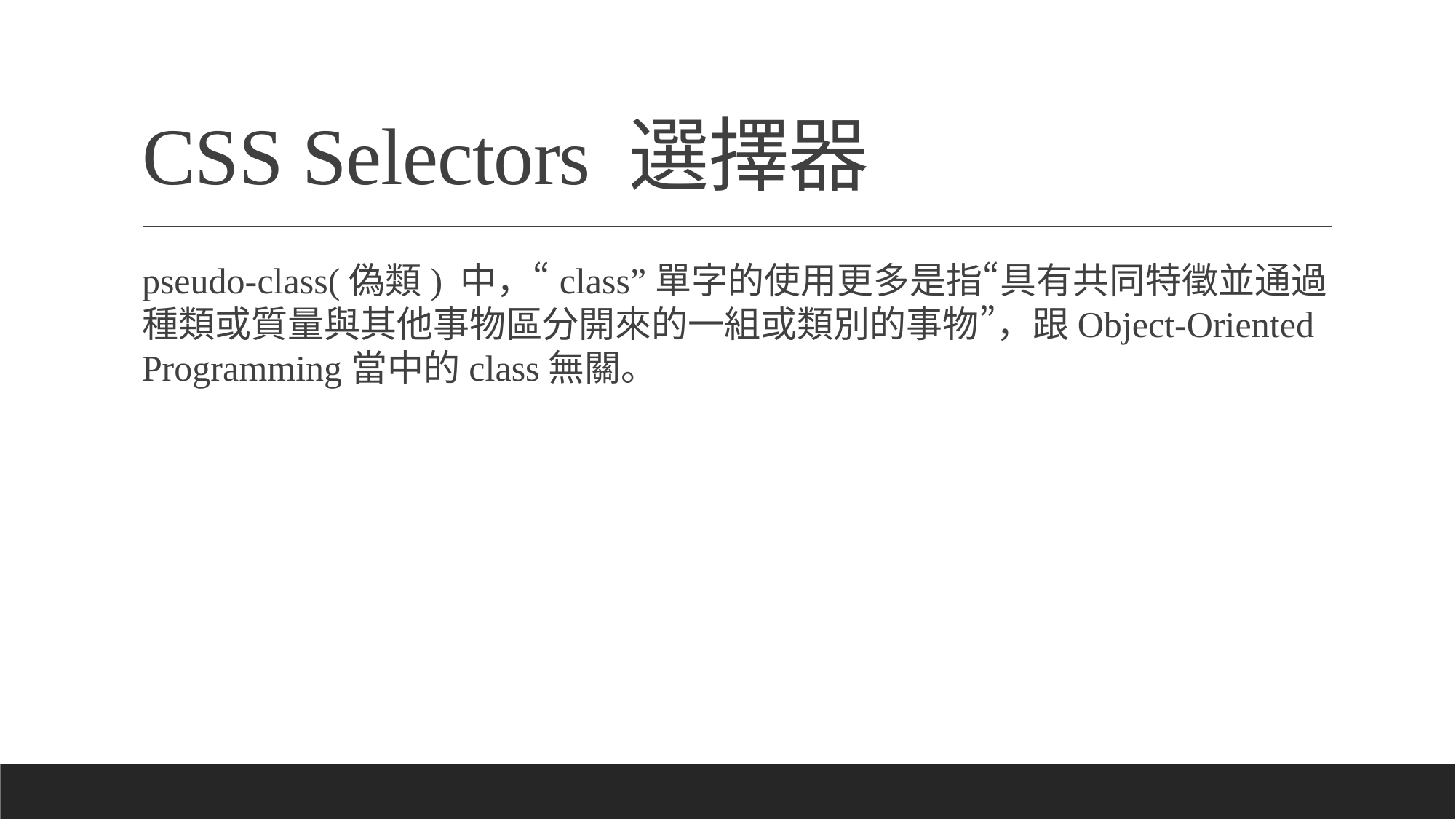

# CSS Selectors 選擇器
pseudo-class(偽類) 中，“class”單字的使用更多是指“具有共同特徵並通過種類或質量與其他事物區分開來的一組或類別的事物”，跟Object-Oriented Programming當中的class無關。